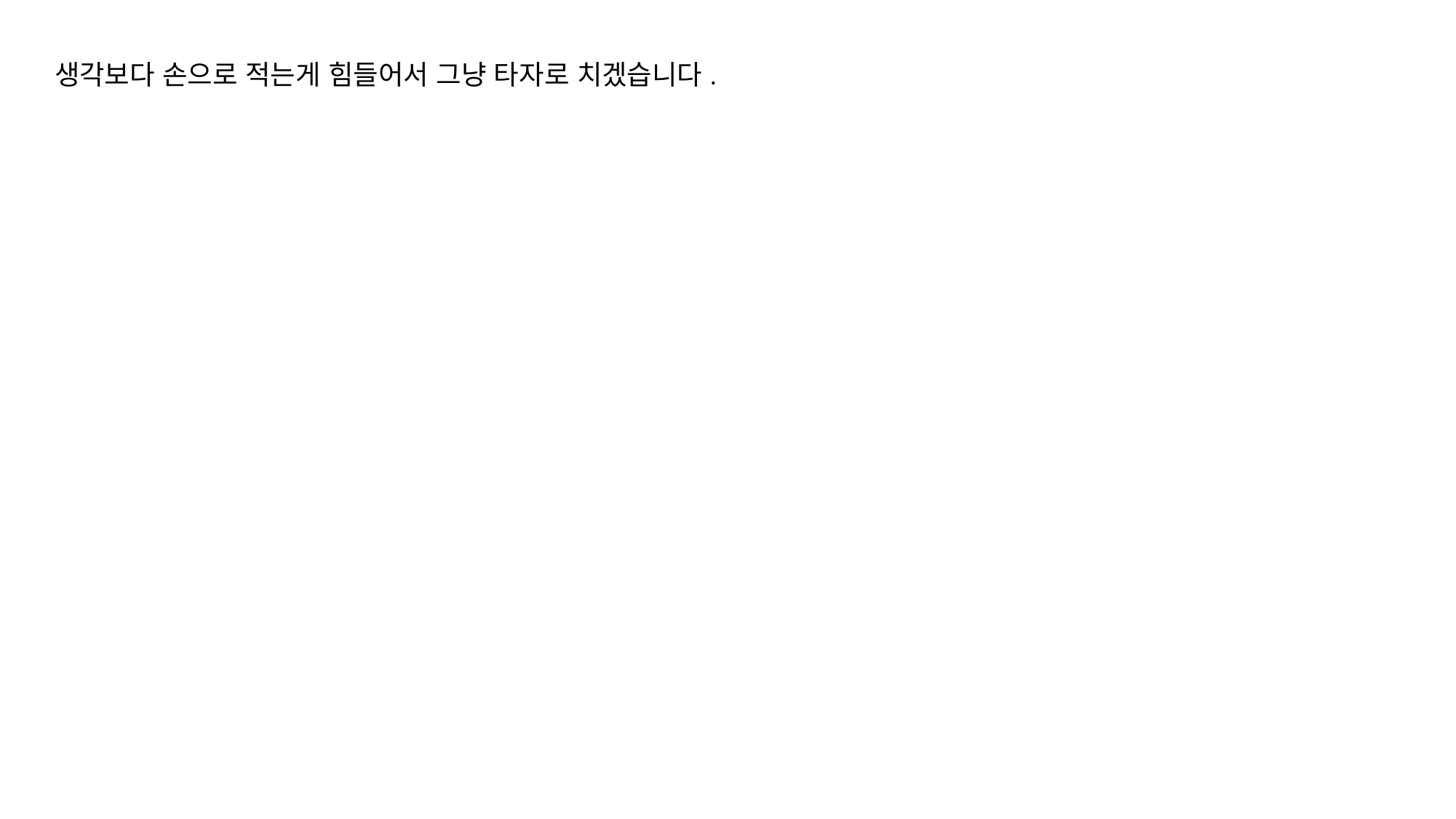

생각보다 손으로 적는게 힘들어서 그냥 타자로 치겠습니다.